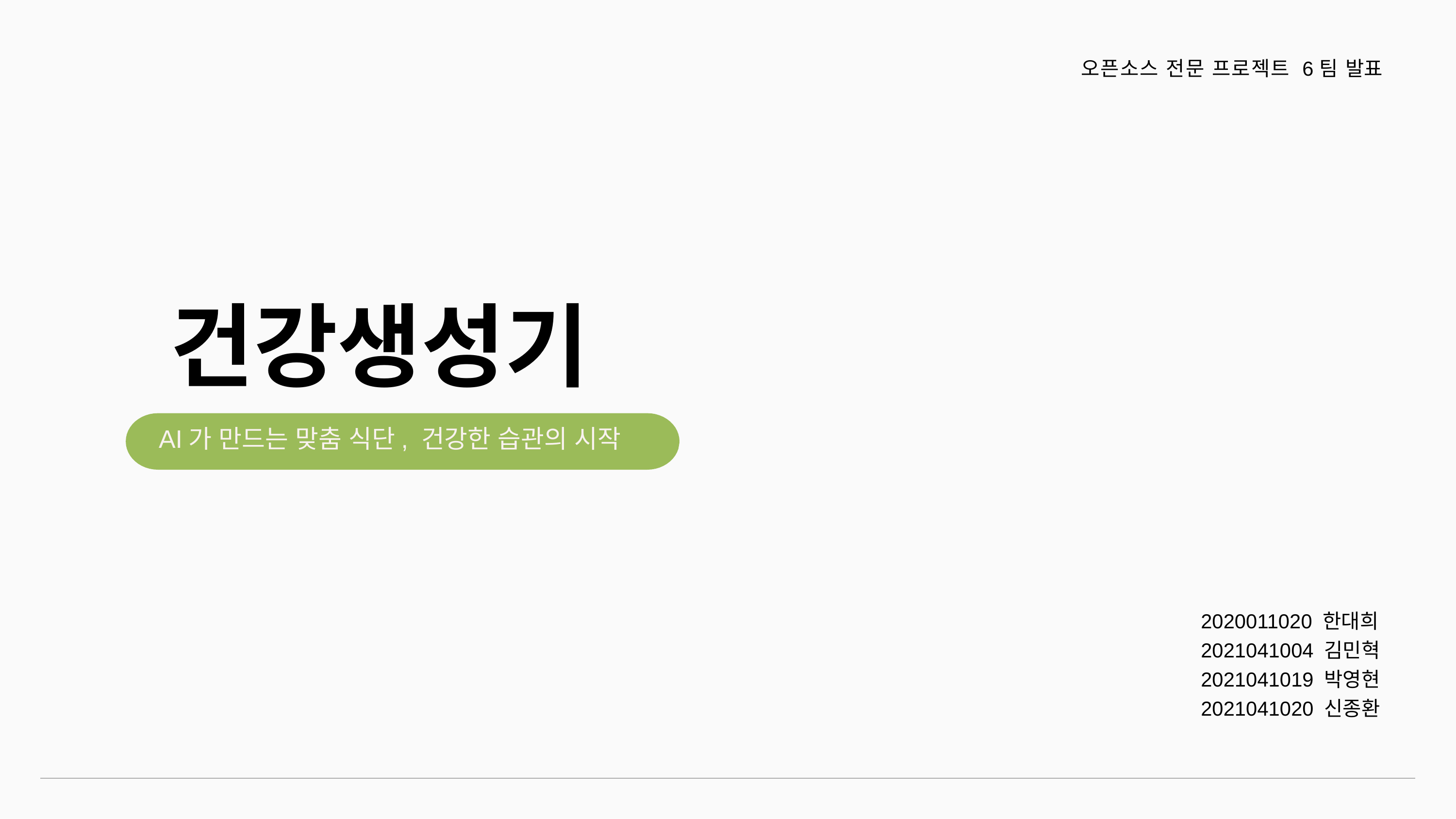

오픈소스 전문 프로젝트 6팀 발표
# 건강생성기

AI가 만드는 맞춤 식단, 건강한 습관의 시작
2020011020 한대희
2021041004 김민혁
2021041019 박영현
2021041020 신종환